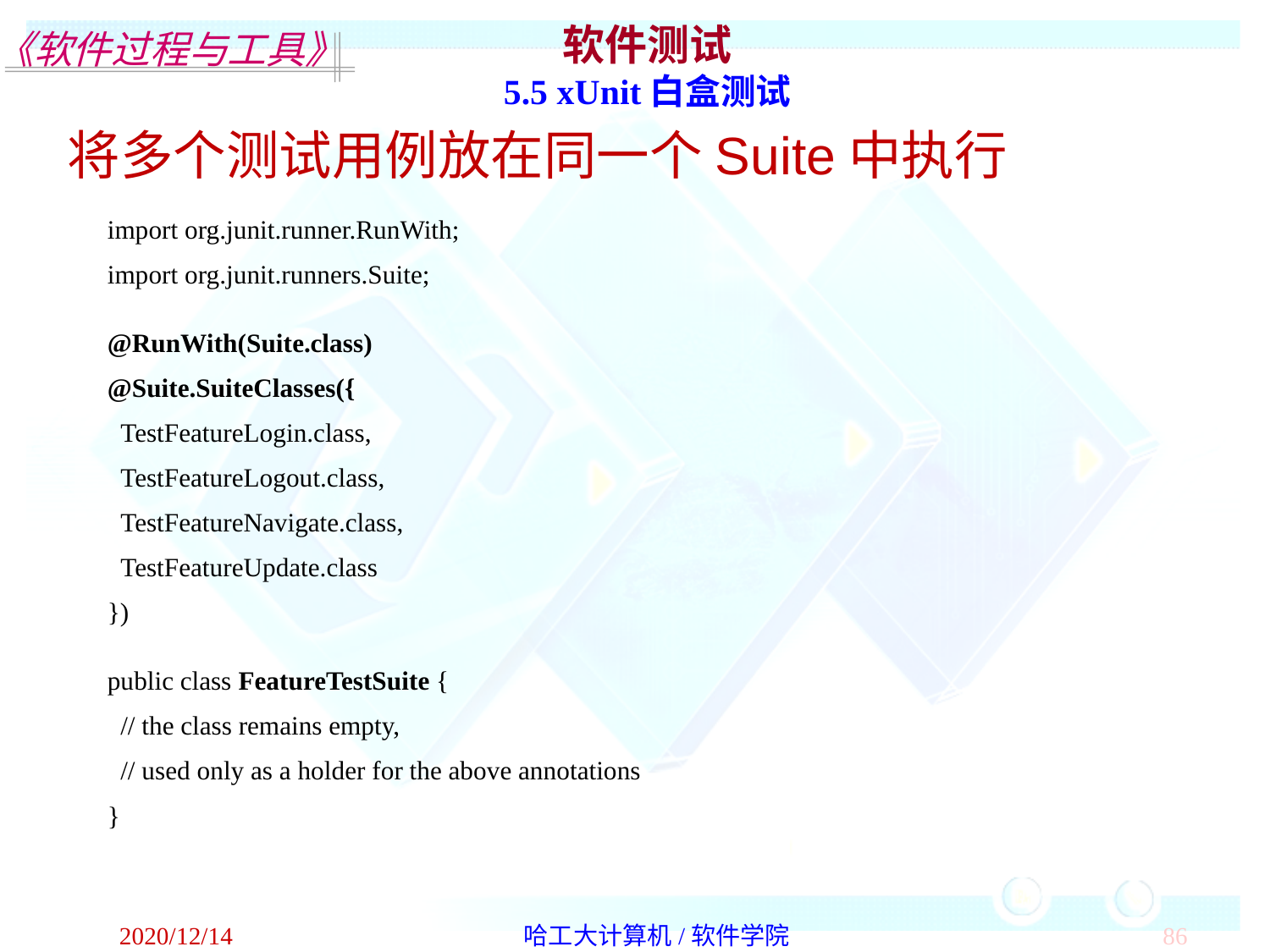

软件测试
5.5 xUnit白盒测试
将多个测试用例放在同一个Suite中执行
import org.junit.runner.RunWith;
import org.junit.runners.Suite;

@RunWith(Suite.class)
@Suite.SuiteClasses({
  TestFeatureLogin.class,
  TestFeatureLogout.class,
  TestFeatureNavigate.class,
  TestFeatureUpdate.class
})

public class FeatureTestSuite {
  // the class remains empty,
  // used only as a holder for the above annotations
}